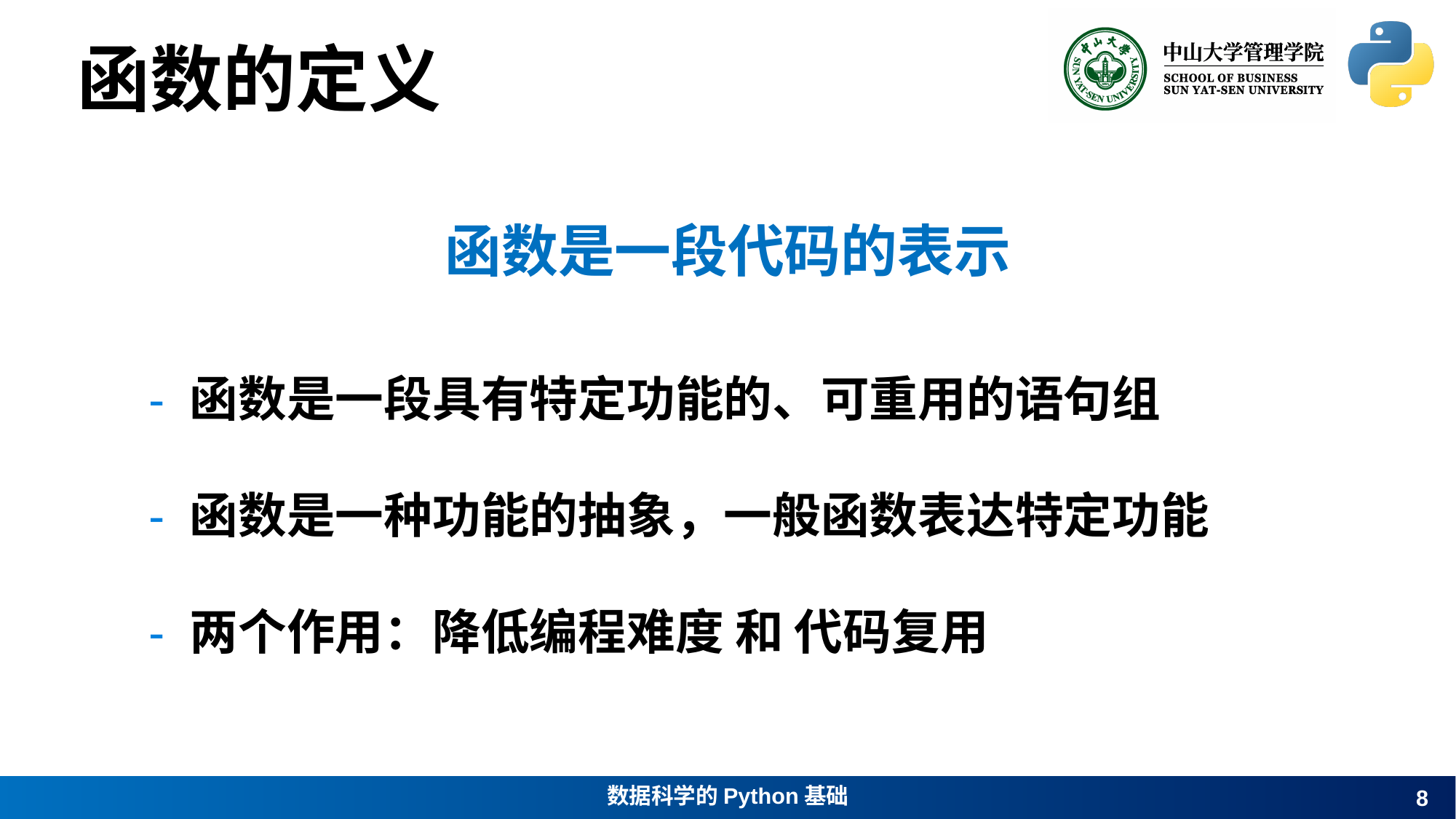

函数的定义
函数是一段代码的表示
	- 函数是一段具有特定功能的、可重用的语句组
	- 函数是一种功能的抽象，一般函数表达特定功能
	- 两个作用：降低编程难度 和 代码复用